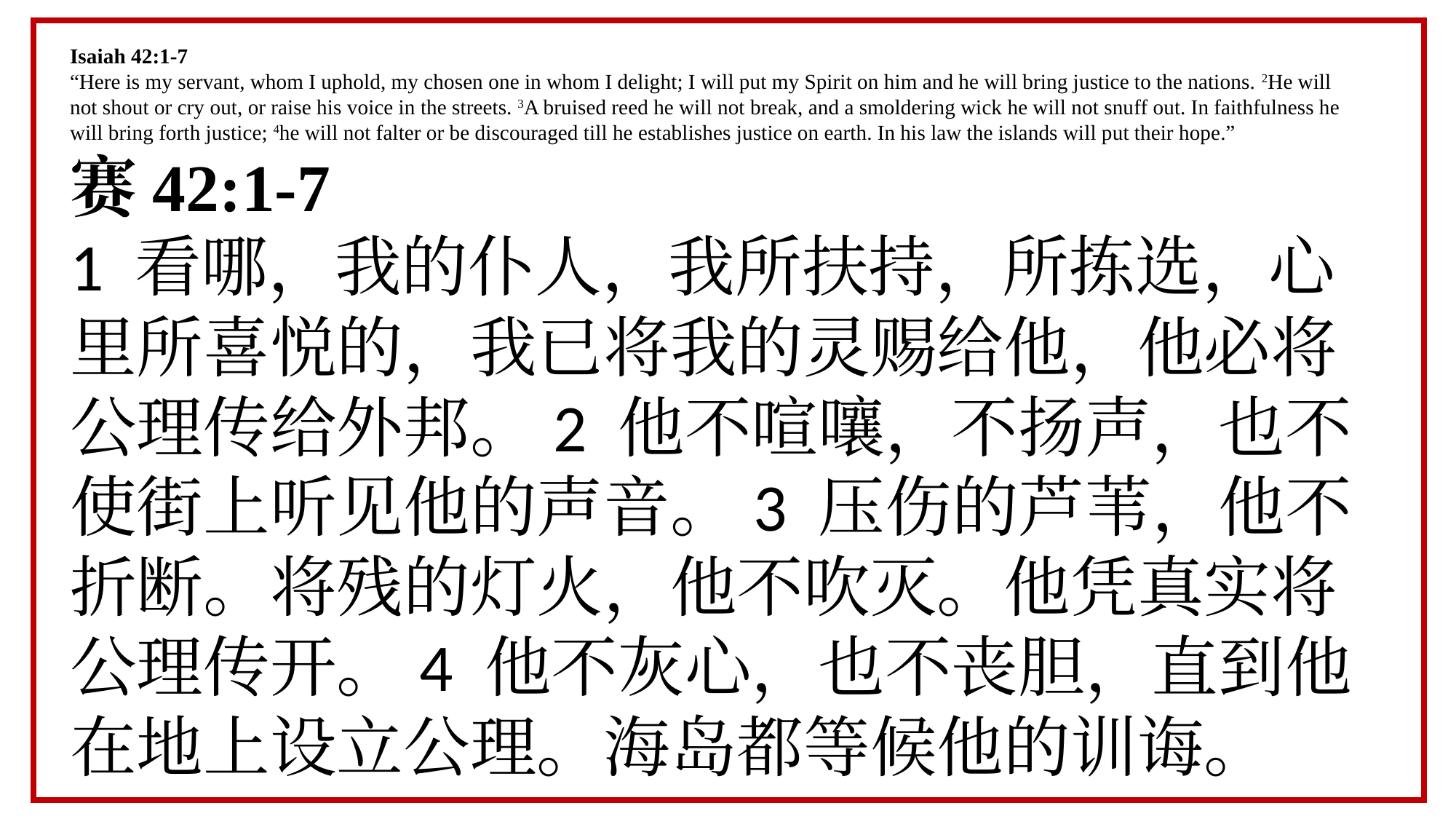

Isaiah 42:1-7
“Here is my servant, whom I uphold, my chosen one in whom I delight; I will put my Spirit on him and he will bring justice to the nations. 2He will not shout or cry out, or raise his voice in the streets. 3A bruised reed he will not break, and a smoldering wick he will not snuff out. In faithfulness he will bring forth justice; 4he will not falter or be discouraged till he establishes justice on earth. In his law the islands will put their hope.”
赛42:1-7
1 看哪，我的仆人，我所扶持，所拣选，心里所喜悦的，我已将我的灵赐给他，他必将公理传给外邦。2 他不喧嚷，不扬声，也不使街上听见他的声音。3 压伤的芦苇，他不折断。将残的灯火，他不吹灭。他凭真实将公理传开。4 他不灰心，也不丧胆，直到他在地上设立公理。海岛都等候他的训诲。